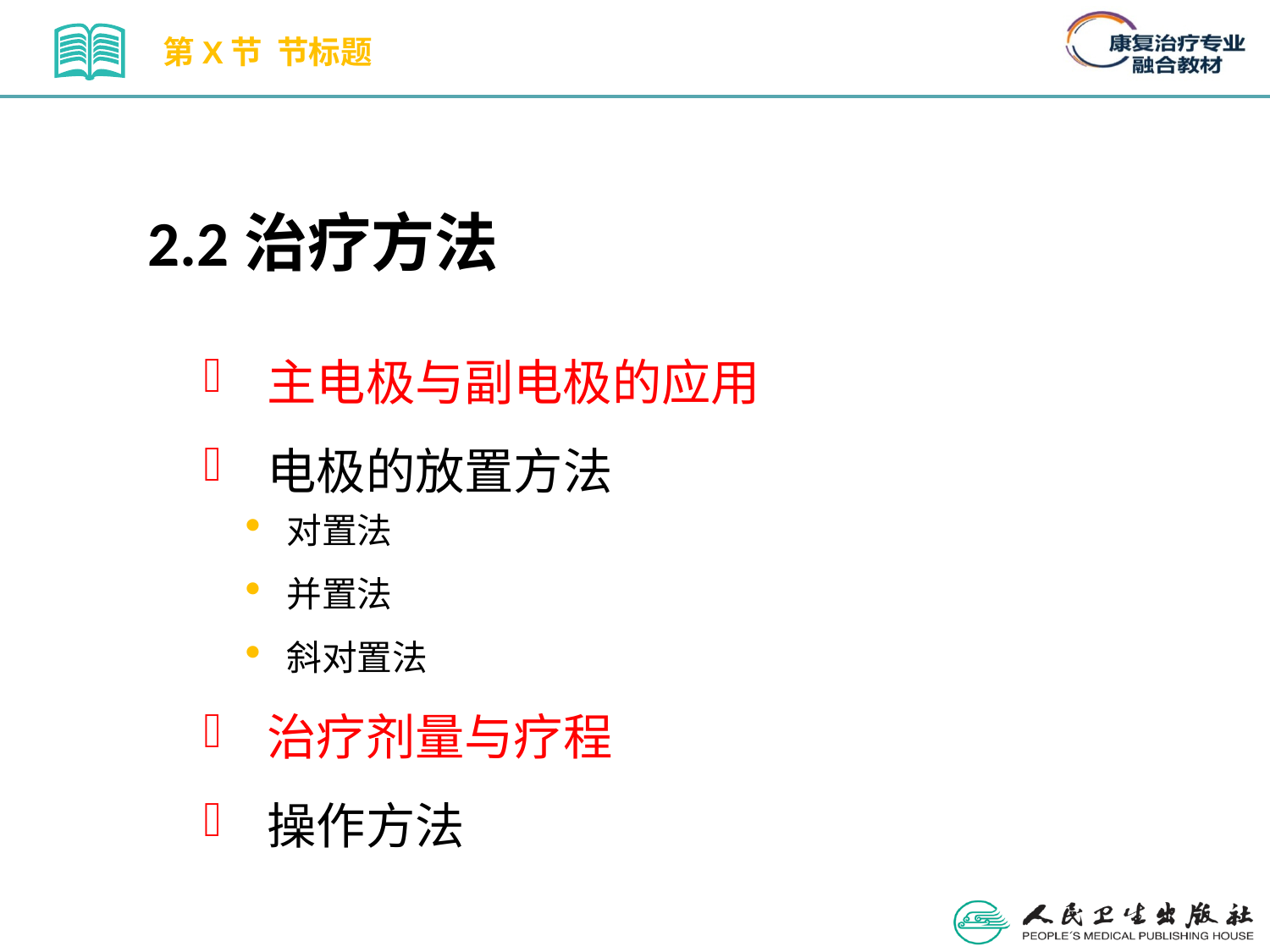

第X节  节标题
2.2治疗方法
主电极与副电极的应用
电极的放置方法

治疗剂量与疗程
操作方法
对置法
并置法
斜对置法